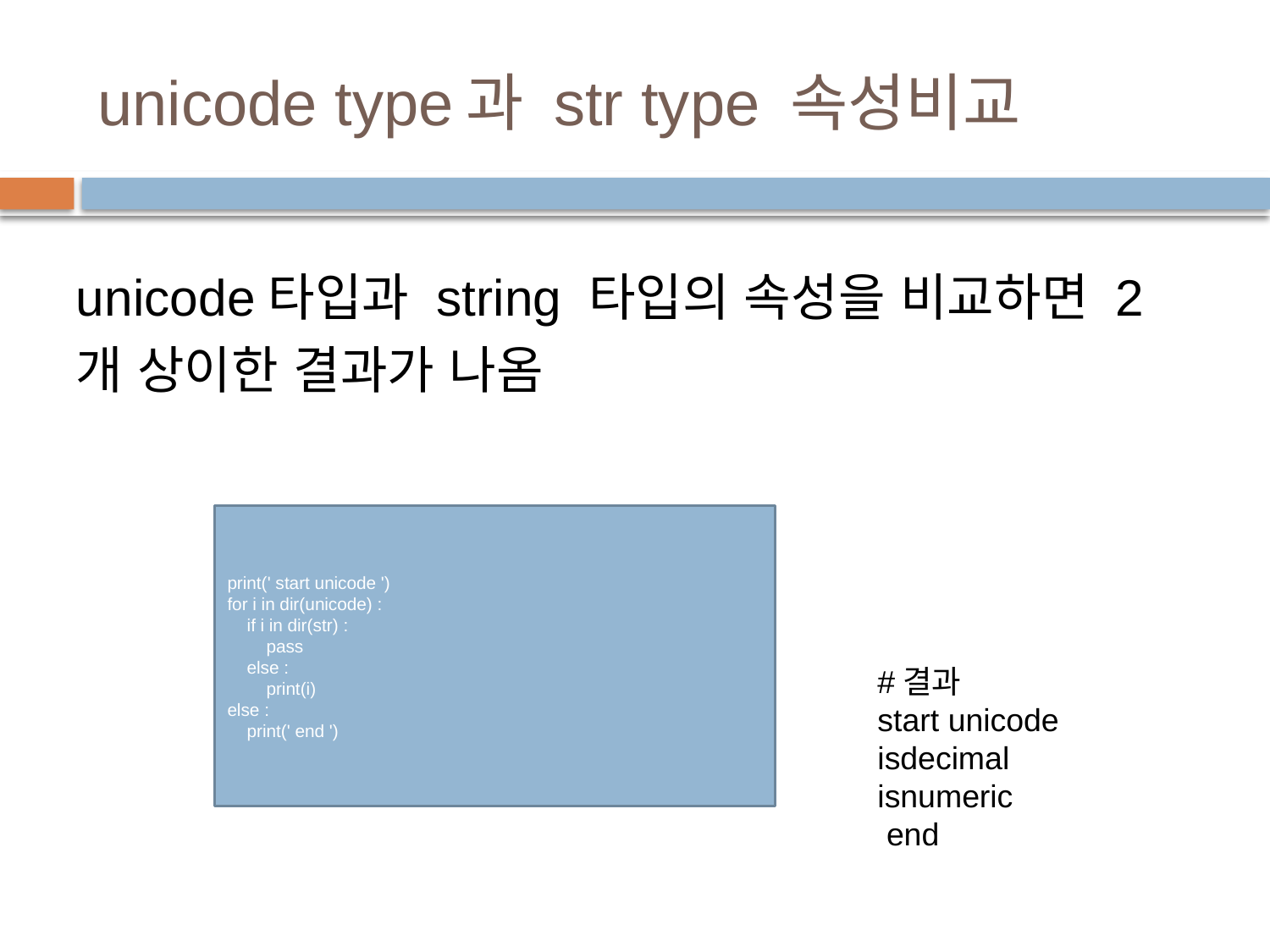

# unicode type과 str type 속성비교
unicode타입과 string 타입의 속성을 비교하면 2개 상이한 결과가 나옴
print(' start unicode ')
for i in dir(unicode) :
    if i in dir(str) :
        pass
    else :
        print(i)
else :
    print(' end ')
#결과
start unicode
isdecimal
isnumeric
 end